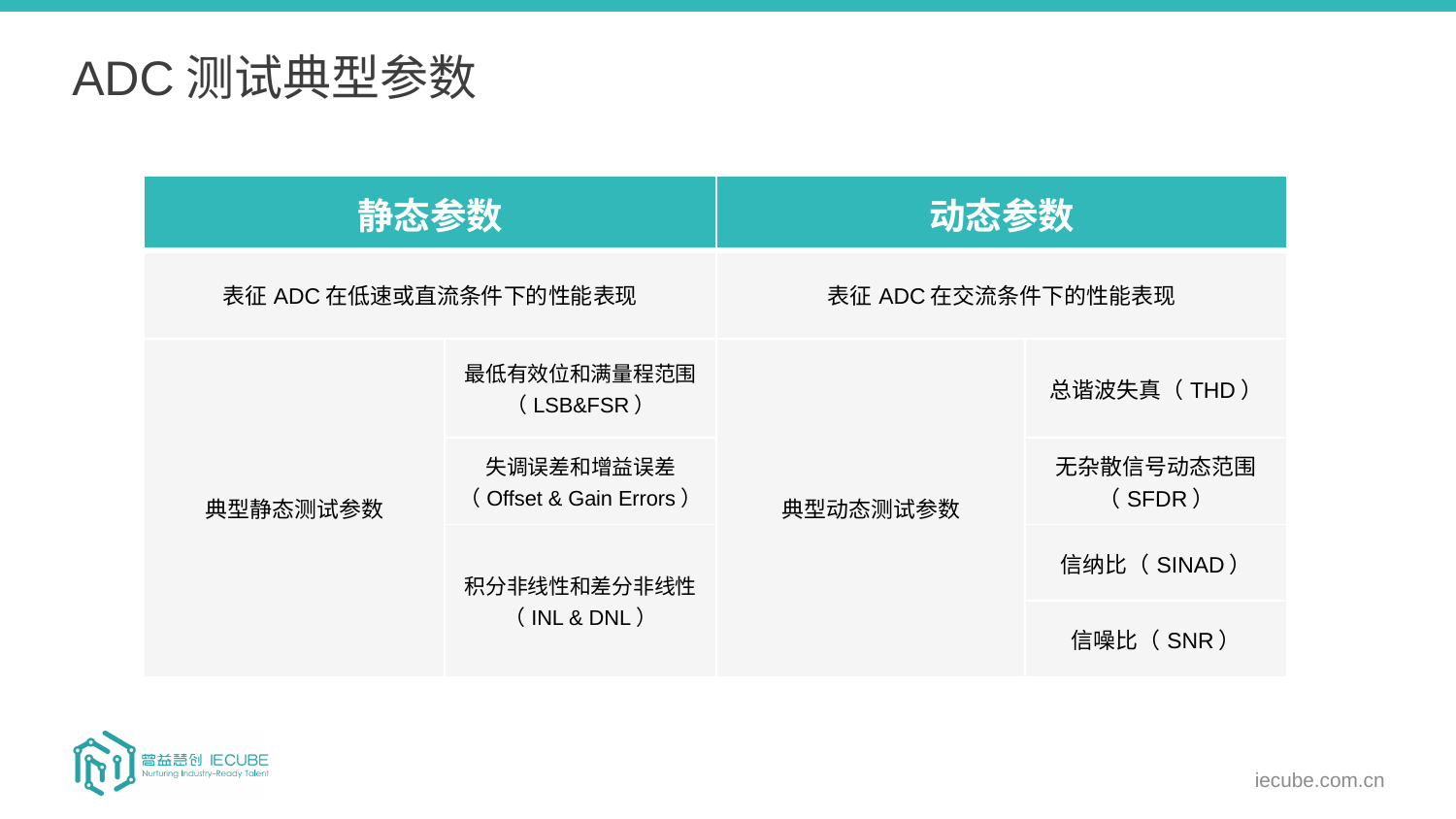

# ADC测试典型参数
| 静态参数 |  | 动态参数 |  |
| --- | --- | --- | --- |
| 表征ADC在低速或直流条件下的性能表现 |  | 表征ADC在交流条件下的性能表现 |  |
| 典型静态测试参数 | 最低有效位和满量程范围（LSB&FSR） | 典型动态测试参数 | 总谐波失真（THD） |
| ADC DUT板卡 | 失调误差和增益误差 （Offset & Gain Errors） | IECUBE-3100集成电路参数测试实验软件 | 无杂散信号动态范围（SFDR） |
| 测试附件 | 积分非线性和差分非线性 （INL & DNL） |  | 信纳比（SINAD） |
| 元器件 （用于ADC手动测试实验） | TLC0820ACN  （ADC） NE555（计时器芯片） 1N4007（二极管） 电阻包 电容包 杜邦线若干 |  | 信噪比（SNR） |